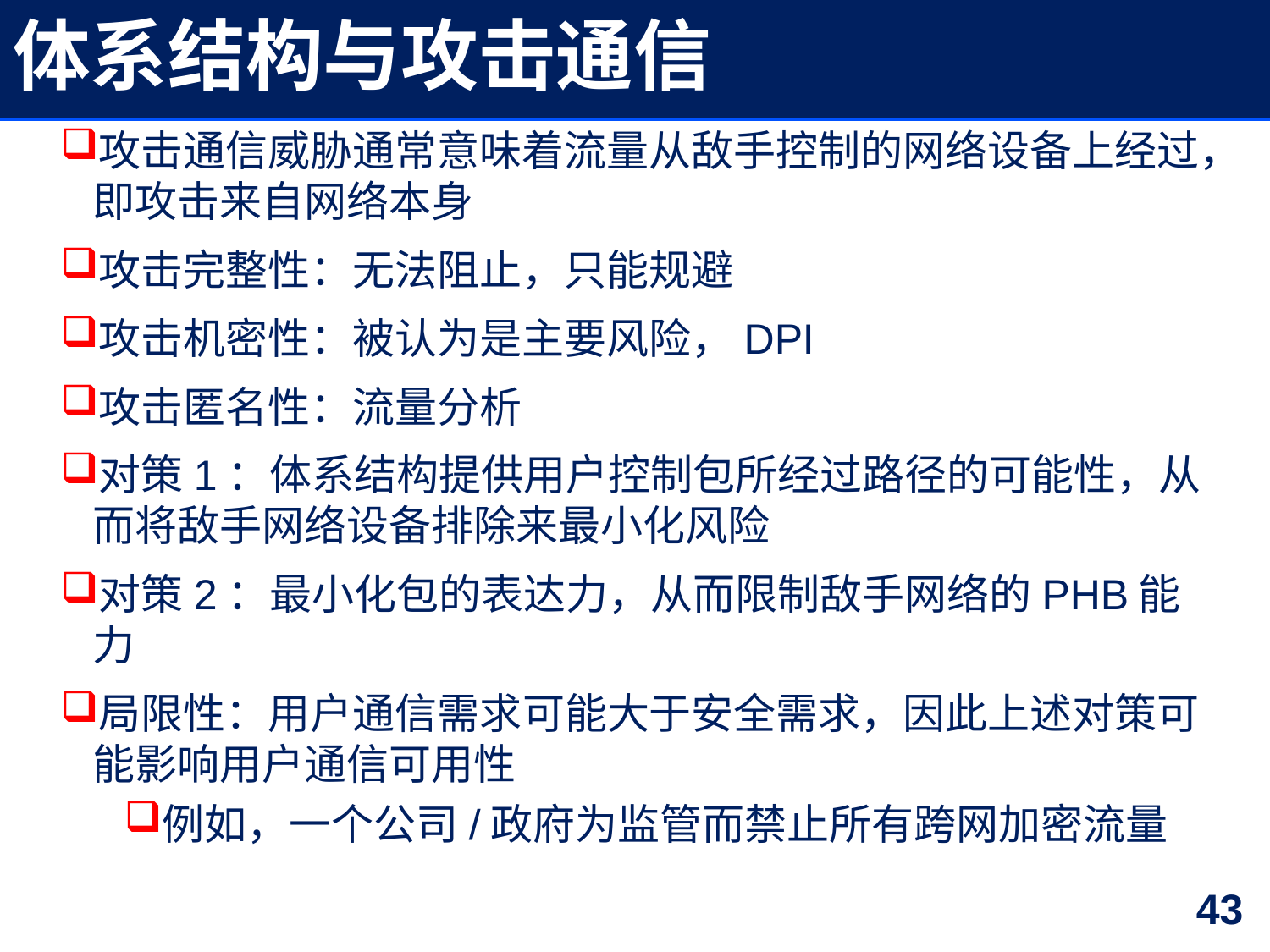

# 体系结构与攻击通信
攻击通信威胁通常意味着流量从敌手控制的网络设备上经过，即攻击来自网络本身
攻击完整性：无法阻止，只能规避
攻击机密性：被认为是主要风险，DPI
攻击匿名性：流量分析
对策1：体系结构提供用户控制包所经过路径的可能性，从而将敌手网络设备排除来最小化风险
对策2：最小化包的表达力，从而限制敌手网络的PHB能力
局限性：用户通信需求可能大于安全需求，因此上述对策可能影响用户通信可用性
例如，一个公司/政府为监管而禁止所有跨网加密流量

43